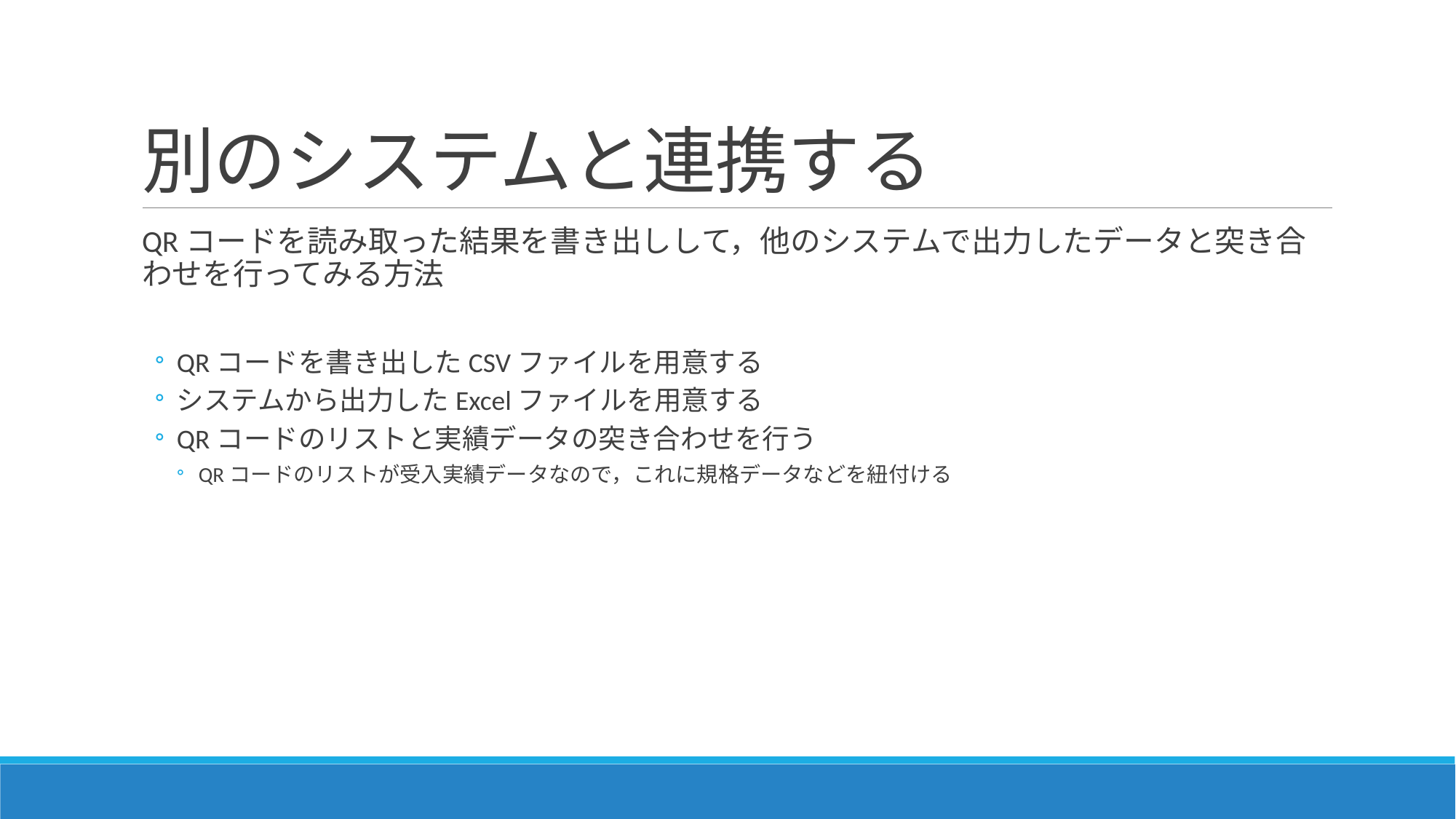

# 別のシステムと連携する
QRコードを読み取った結果を書き出しして，他のシステムで出力したデータと突き合わせを行ってみる方法

QRコードを書き出したCSVファイルを用意する
システムから出力したExcelファイルを用意する
QRコードのリストと実績データの突き合わせを行う
QRコードのリストが受入実績データなので，これに規格データなどを紐付ける